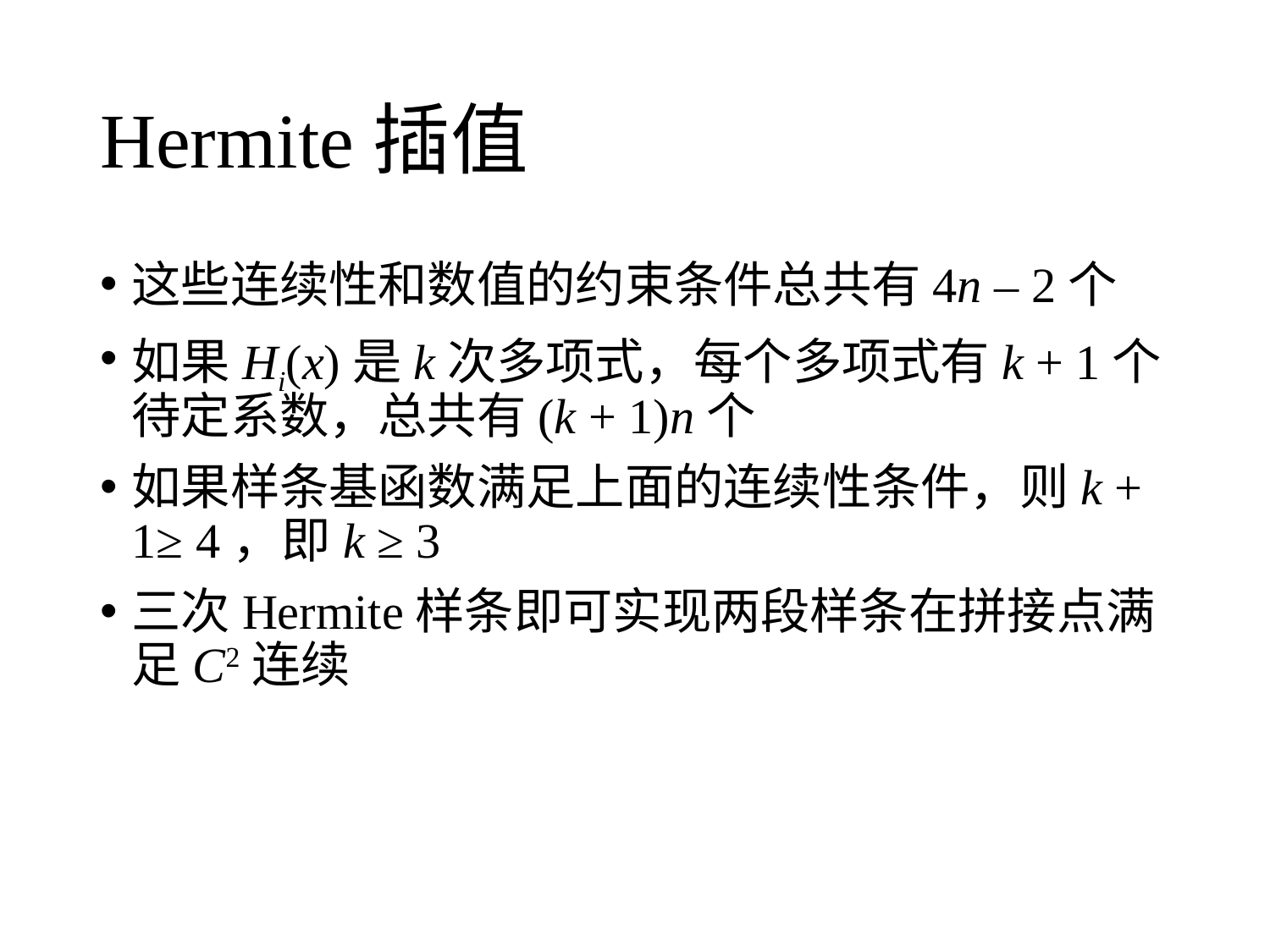

# Hermite插值
这些连续性和数值的约束条件总共有4n – 2个
如果Hi(x)是k次多项式，每个多项式有k + 1个待定系数，总共有(k + 1)n个
如果样条基函数满足上面的连续性条件，则k + 1≥ 4，即k ≥ 3
三次Hermite样条即可实现两段样条在拼接点满足C2连续